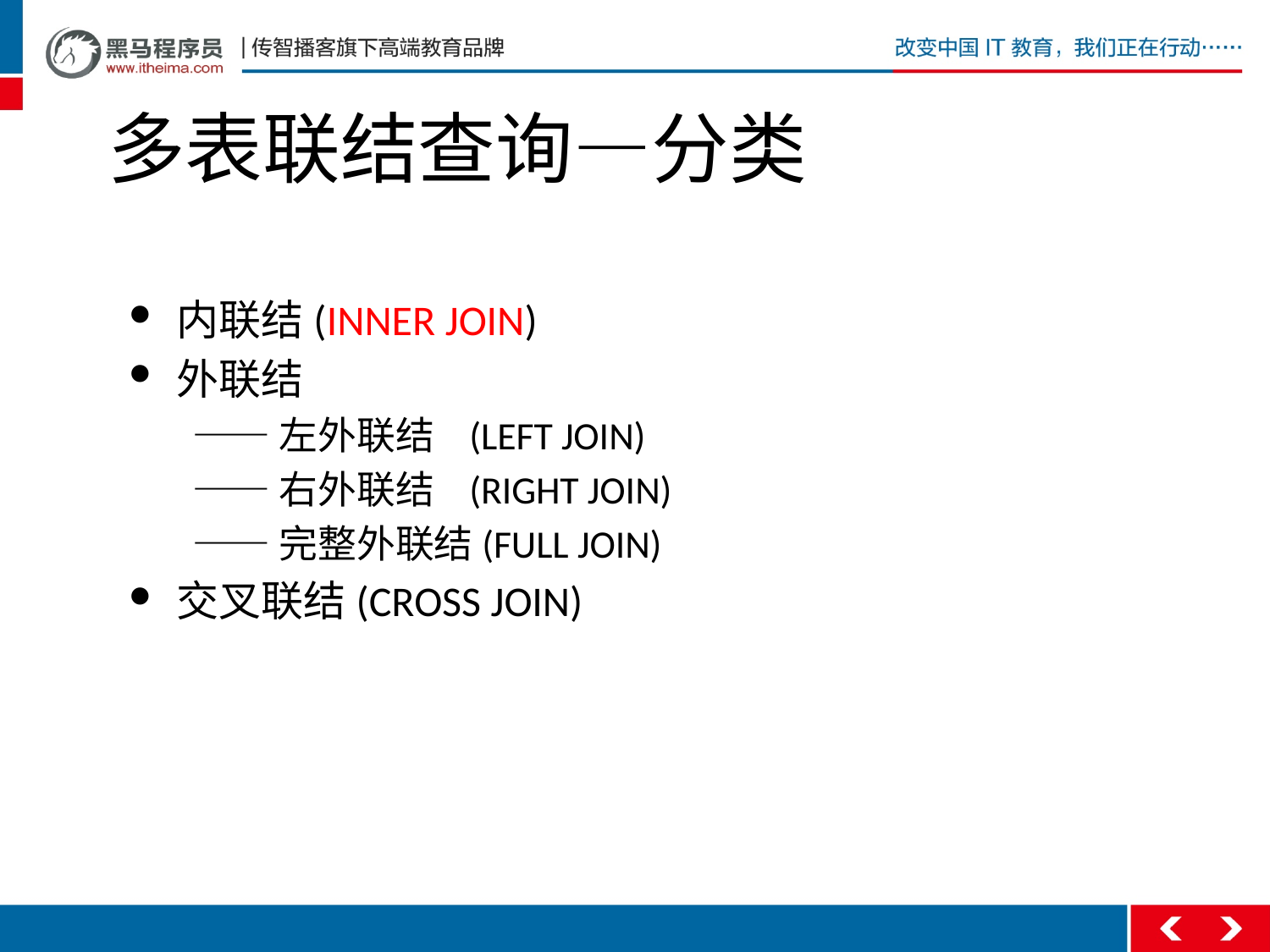

# 多表联结查询—分类
内联结(INNER JOIN)
外联结
——左外联结   (LEFT JOIN)
——右外联结   (RIGHT JOIN)
——完整外联结(FULL JOIN)
交叉联结(CROSS JOIN)